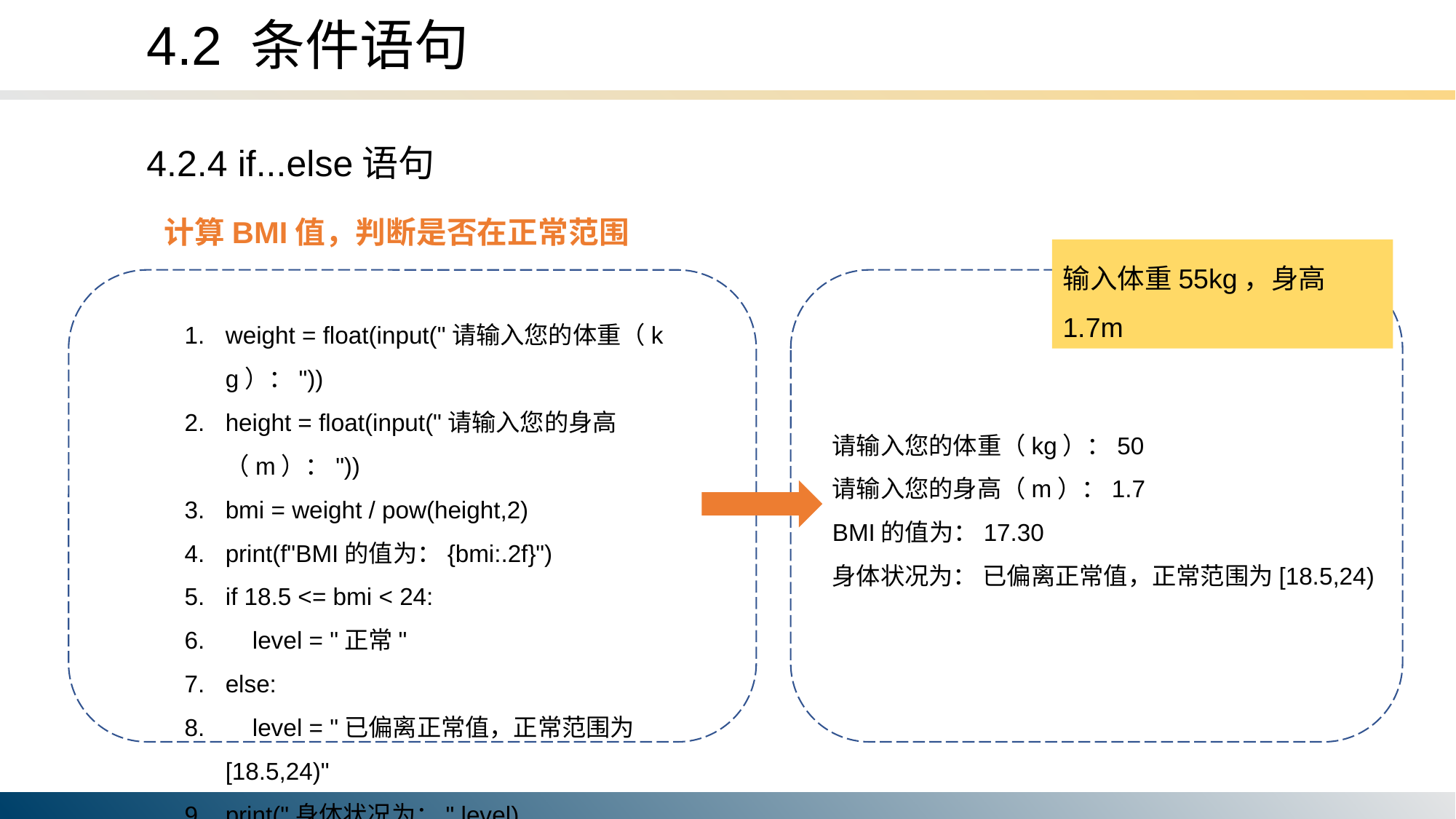

4.2 条件语句
4.2.4 if...else语句
计算BMI值，判断是否在正常范围
输入体重55kg，身高1.7m

weight = float(input("请输入您的体重（kg）："))
height = float(input("请输入您的身高（m）："))
bmi = weight / pow(height,2)
print(f"BMI的值为：{bmi:.2f}")
if 18.5 <= bmi < 24:
    level = "正常"
else:
    level = "已偏离正常值，正常范围为[18.5,24)"
print("身体状况为：",level)
请输入您的体重（kg）：50
请输入您的身高（m）：1.7
BMI的值为：17.30
身体状况为： 已偏离正常值，正常范围为[18.5,24)